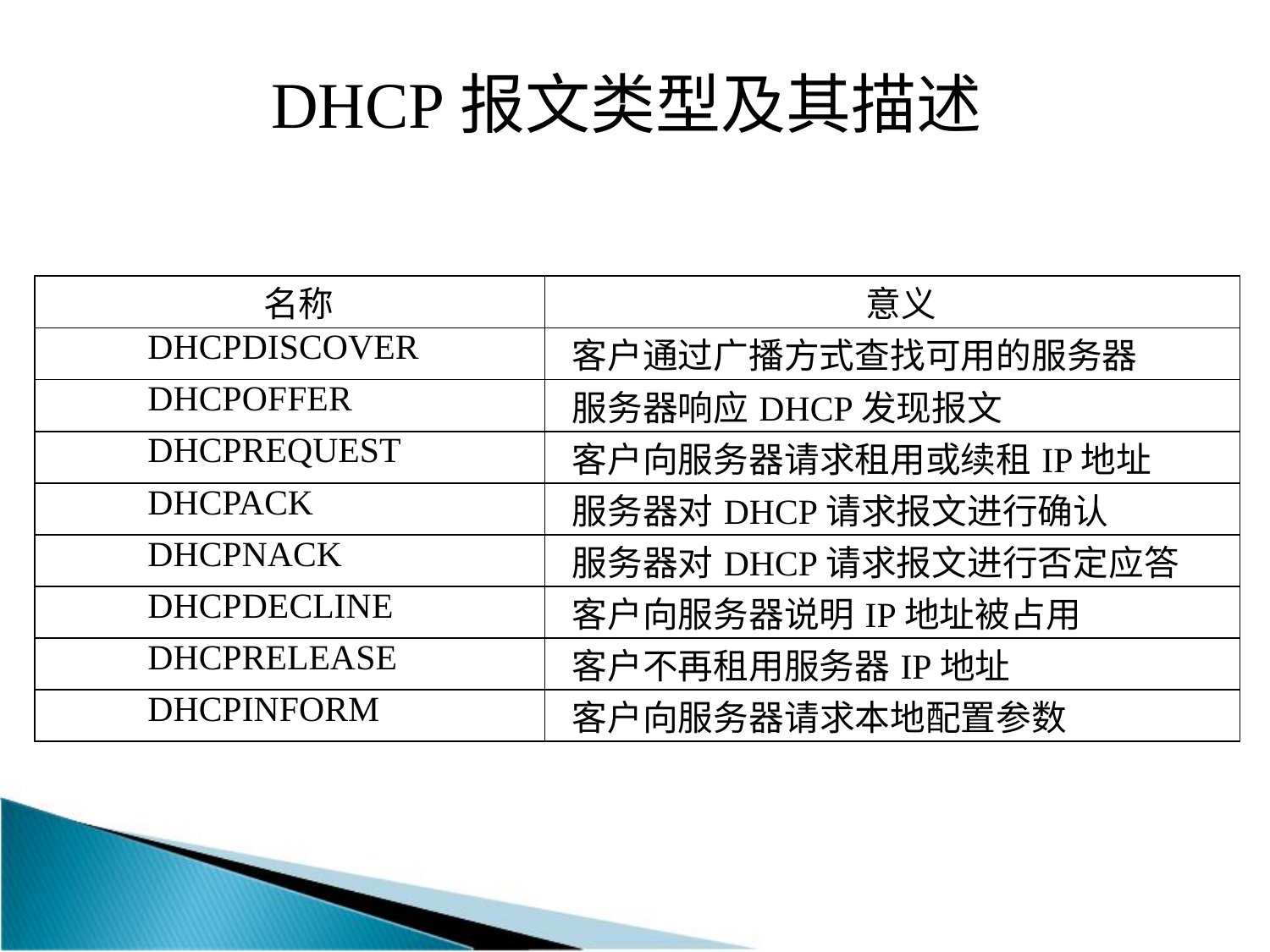

DHCP报文类型及其描述
| 名称 | 意义 |
| --- | --- |
| DHCPDISCOVER | 客户通过广播方式查找可用的服务器 |
| DHCPOFFER | 服务器响应DHCP发现报文 |
| DHCPREQUEST | 客户向服务器请求租用或续租IP地址 |
| DHCPACK | 服务器对DHCP请求报文进行确认 |
| DHCPNACK | 服务器对DHCP请求报文进行否定应答 |
| DHCPDECLINE | 客户向服务器说明IP地址被占用 |
| DHCPRELEASE | 客户不再租用服务器IP地址 |
| DHCPINFORM | 客户向服务器请求本地配置参数 |